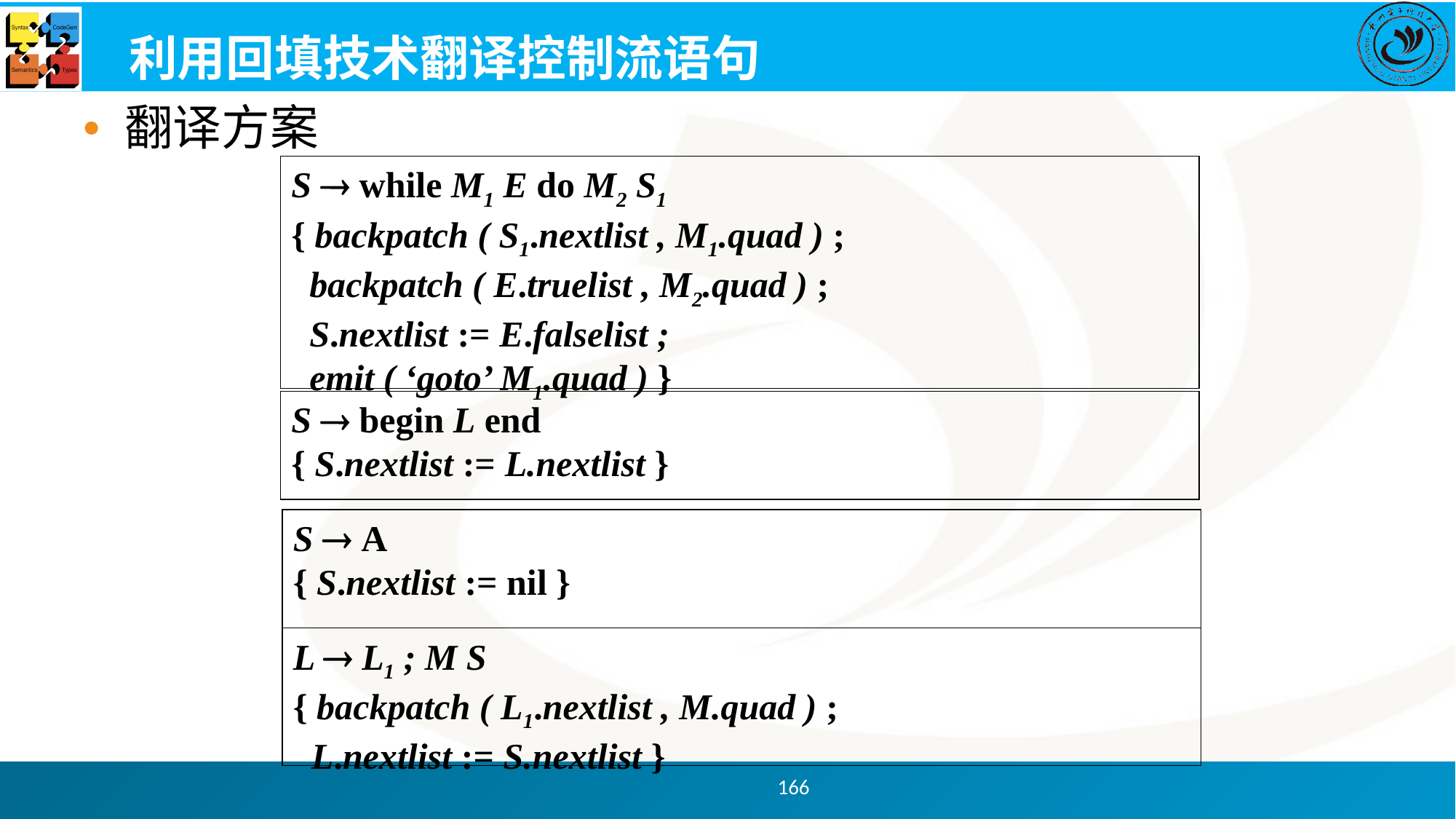

# 利用回填技术翻译控制流语句
翻译方案
S → while M1 E do M2 S1
{ backpatch ( S1.nextlist , M1.quad ) ;
  backpatch ( E.truelist , M2.quad ) ;
  S.nextlist := E.falselist ;
  emit ( ‘goto’ M1.quad ) }
S → begin L end
{ S.nextlist := L.nextlist }
S → A
{ S.nextlist := nil }
L → L1 ; M S
{ backpatch ( L1.nextlist , M.quad ) ;
  L.nextlist := S.nextlist }
166